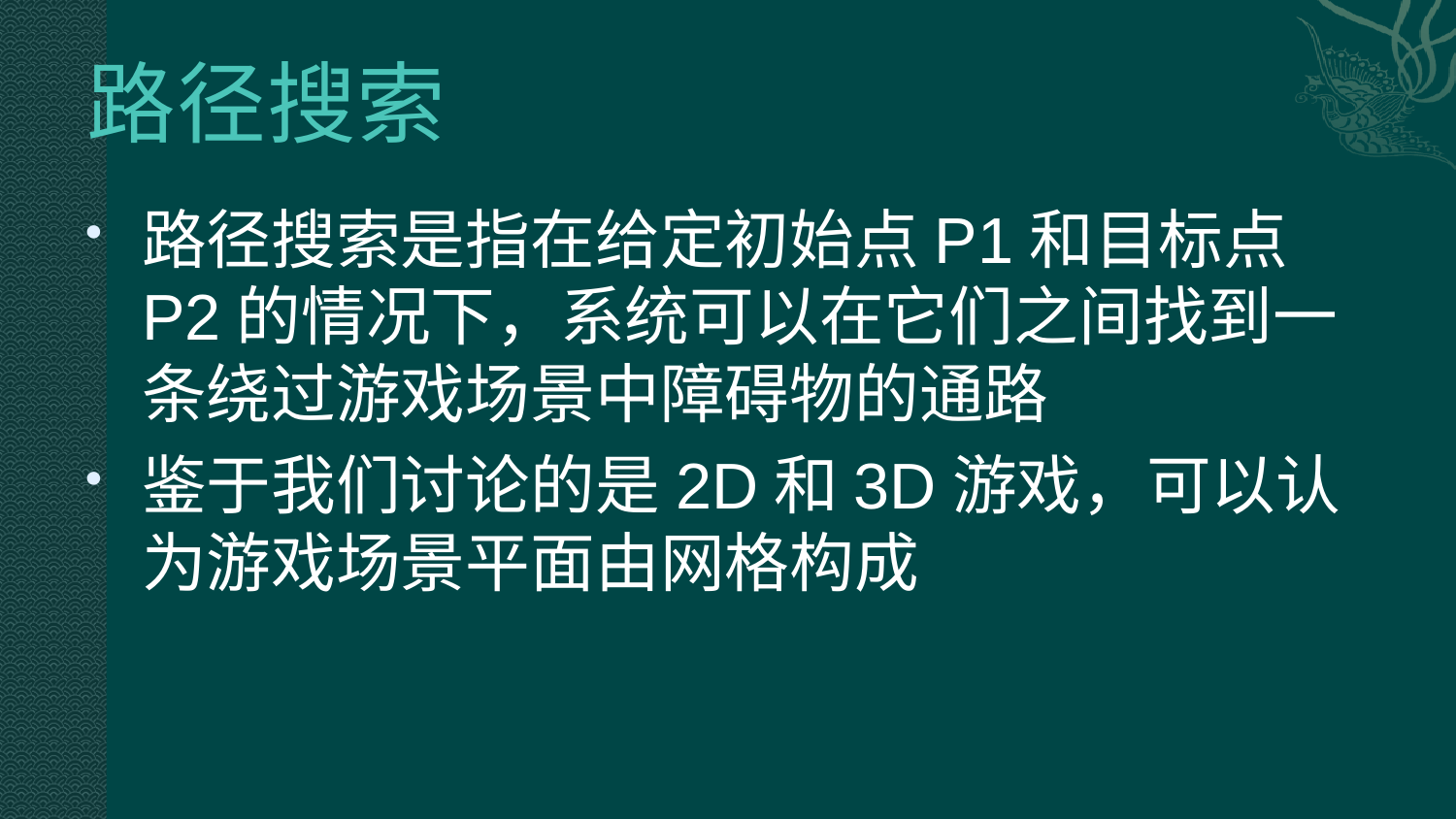

# 路径搜索
路径搜索是指在给定初始点P1和目标点P2的情况下，系统可以在它们之间找到一条绕过游戏场景中障碍物的通路
鉴于我们讨论的是2D和3D游戏，可以认为游戏场景平面由网格构成